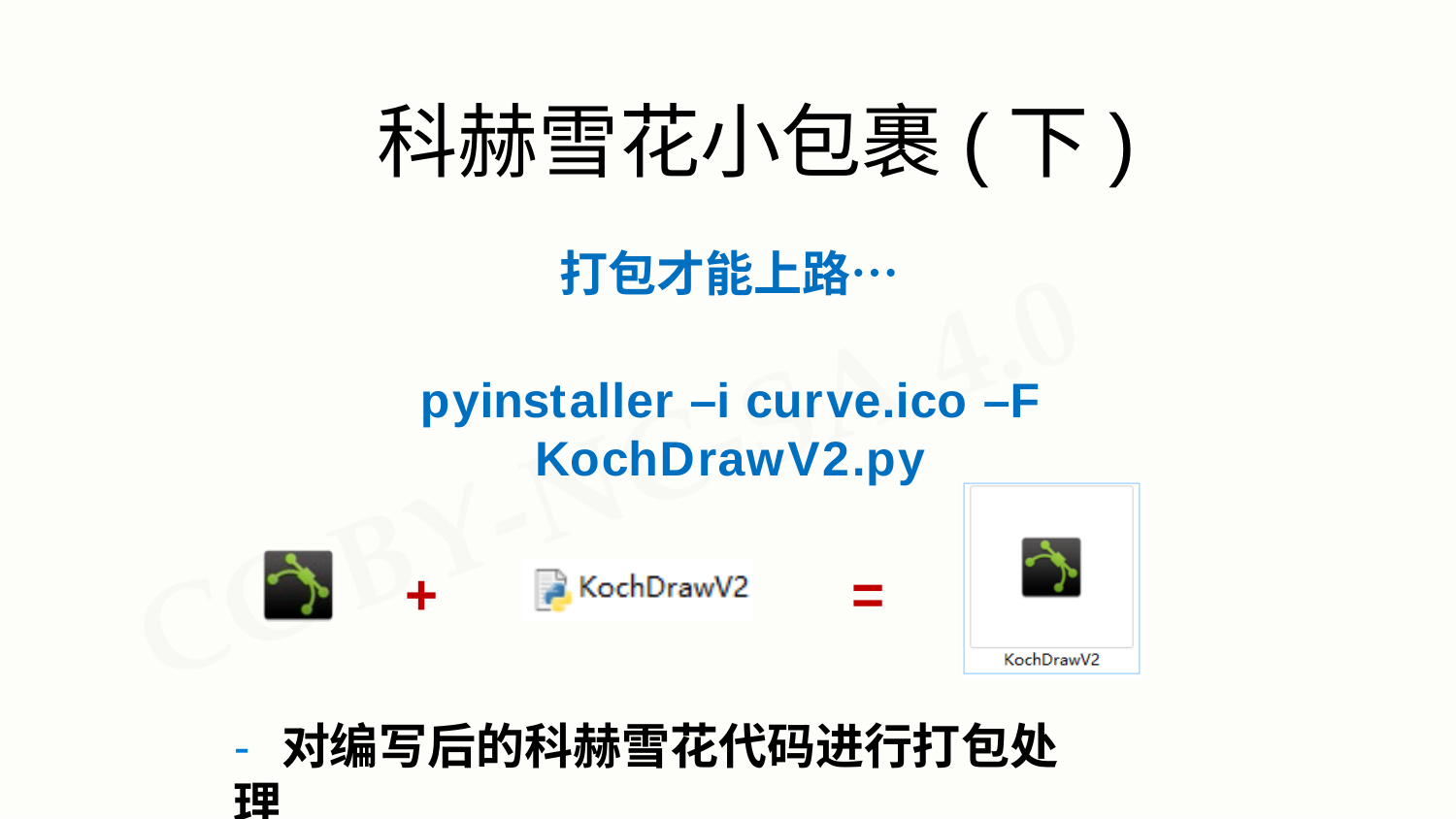

# 科赫雪花小包裹(下)
打包才能上路…

pyinstaller –i curve.ico –F KochDrawV2.py

+
=

- 对编写后的科赫雪花代码进行打包处理